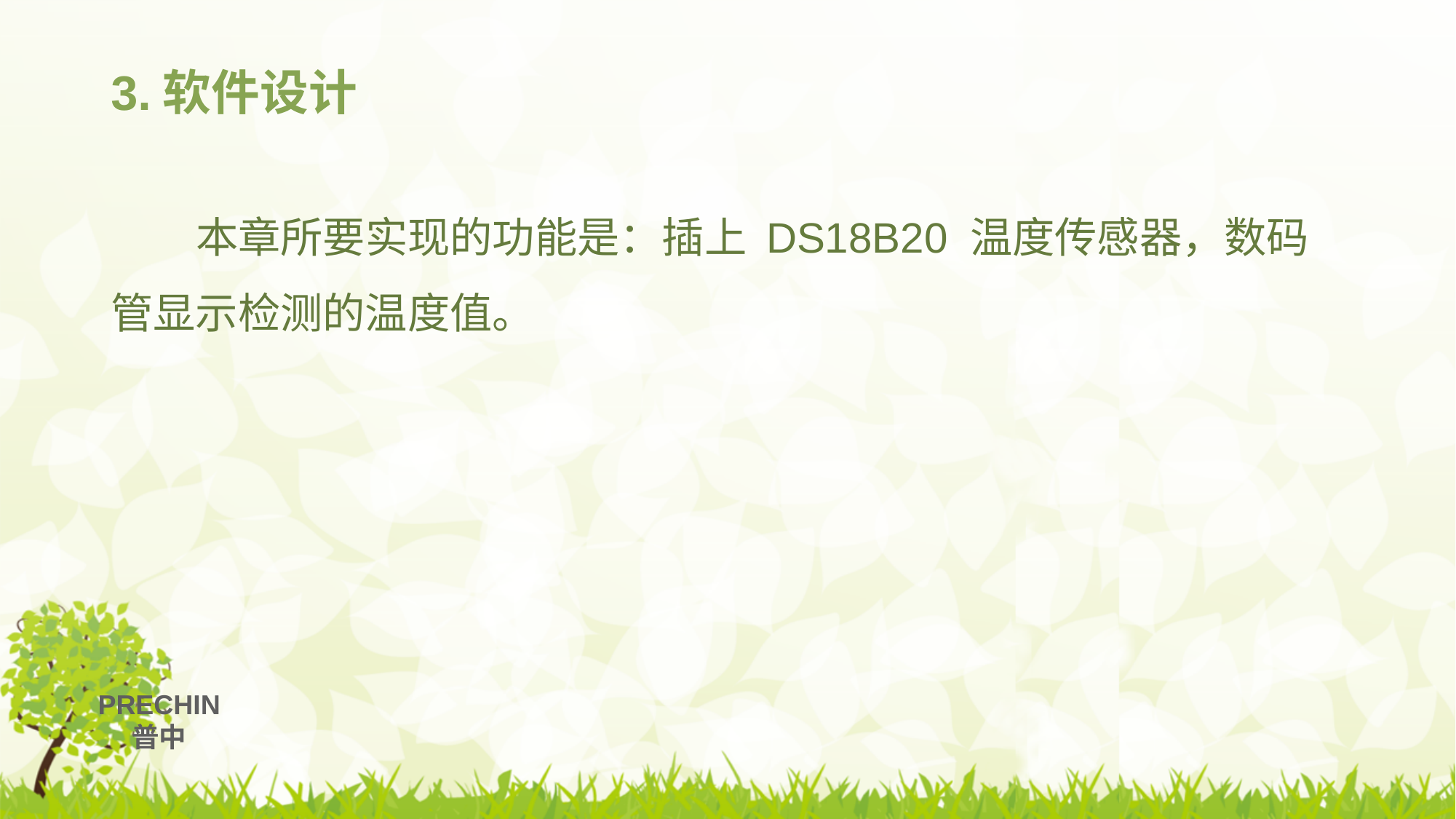

# 3.软件设计
本章所要实现的功能是：插上 DS18B20 温度传感器，数码管显示检测的温度值。